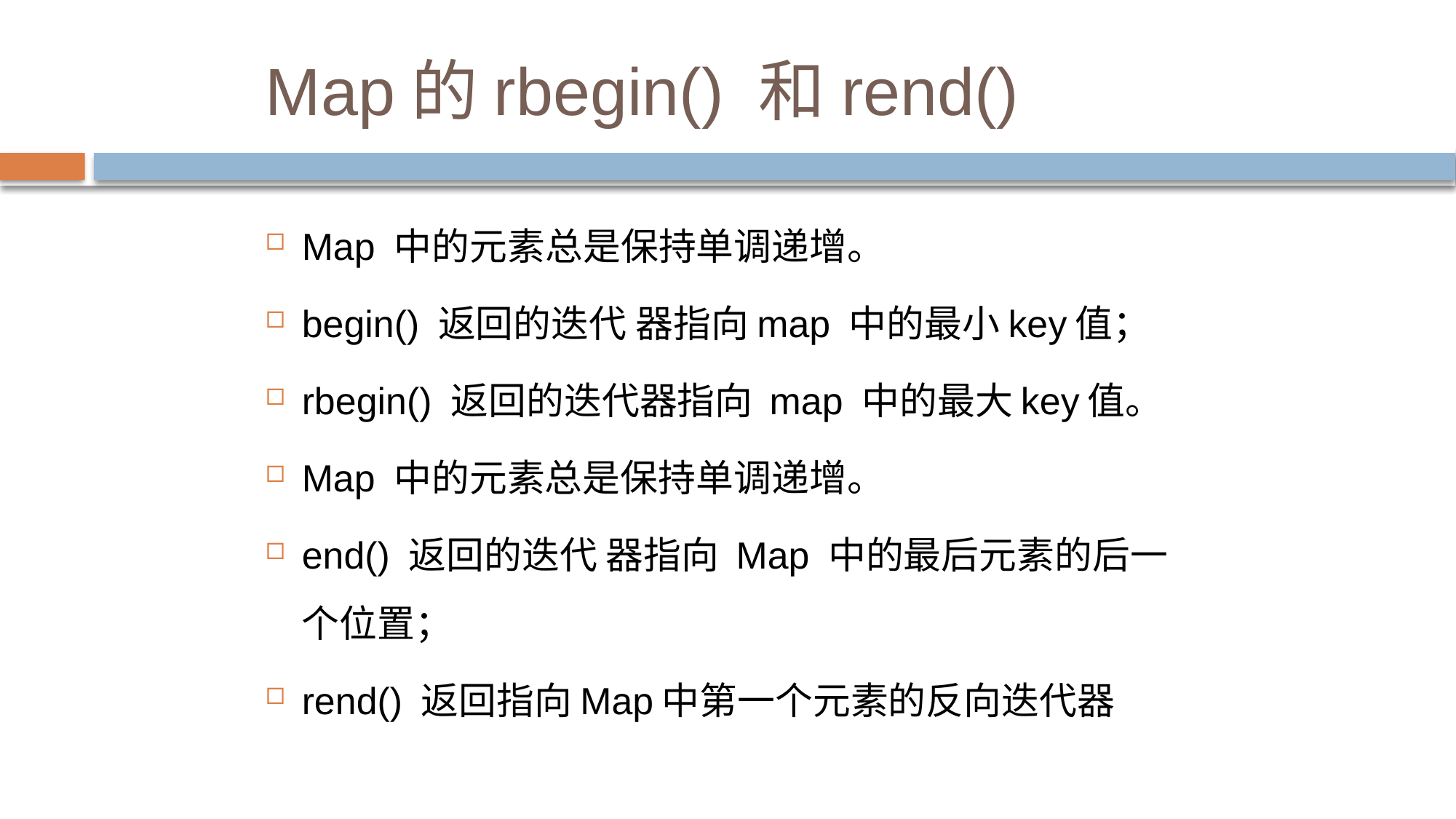

# Map的rbegin() 和rend()
Map 中的元素总是保持单调递增。
begin() 返回的迭代 器指向map 中的最小key值；
rbegin() 返回的迭代器指向 map 中的最大key值。
Map 中的元素总是保持单调递增。
end() 返回的迭代 器指向 Map 中的最后元素的后一个位置；
rend() 返回指向Map中第一个元素的反向迭代器